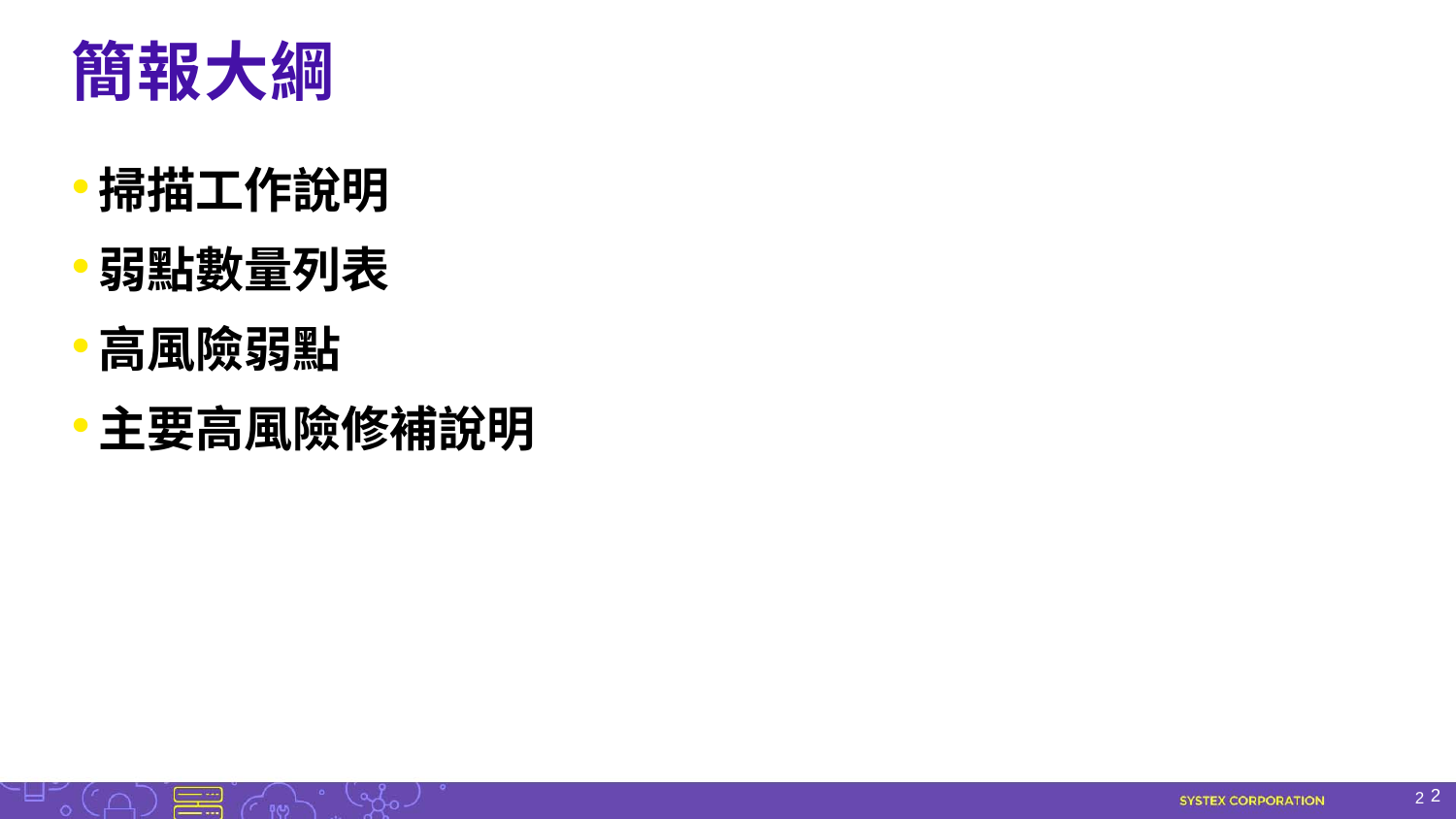

# 簡報大綱
掃描工作說明
弱點數量列表
高風險弱點
主要高風險修補說明

2